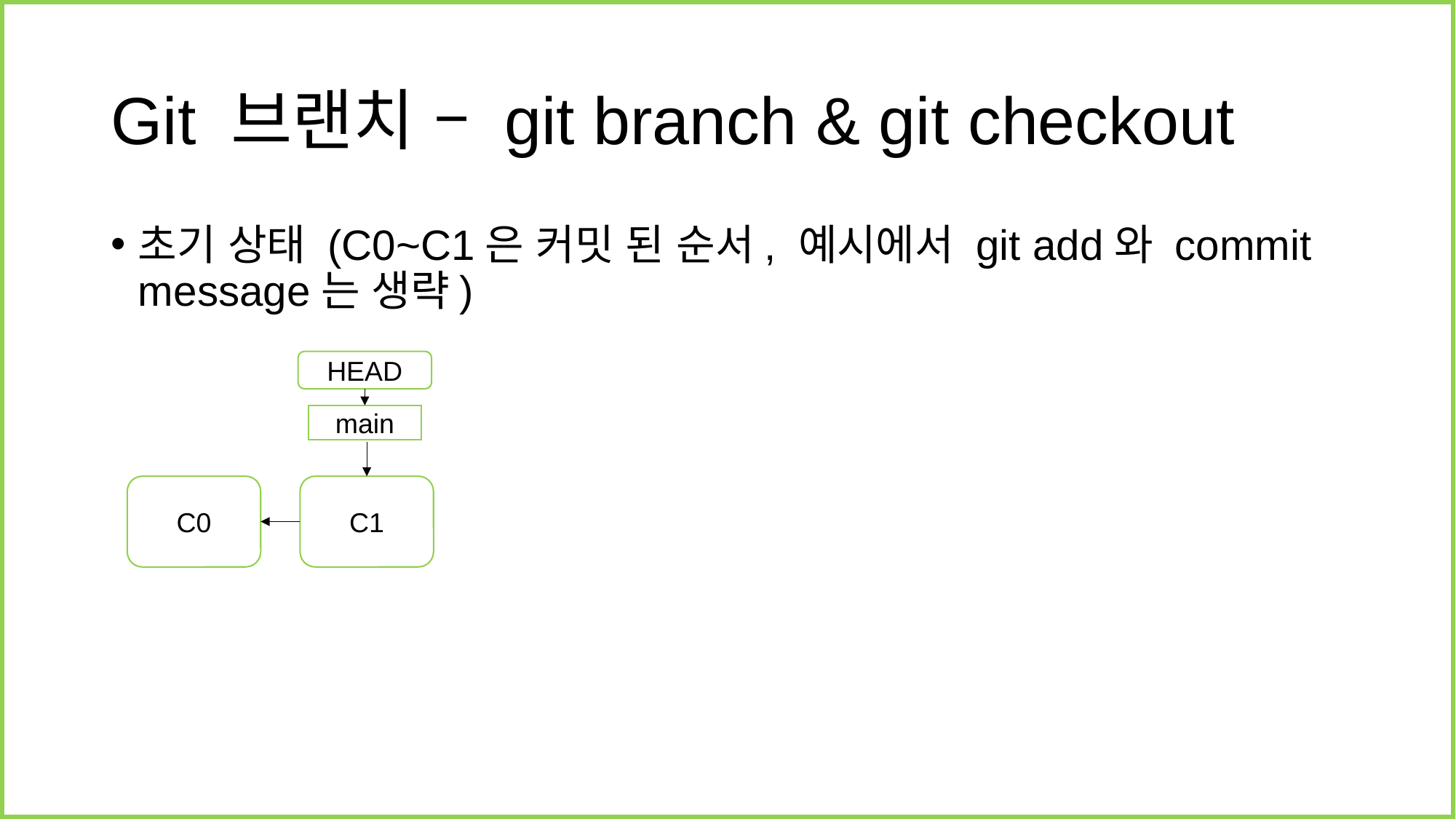

# Git 브랜치 – git branch & git checkout
초기 상태 (C0~C1은 커밋 된 순서, 예시에서 git add와 commit message는 생략)
HEAD
main
C0
C1